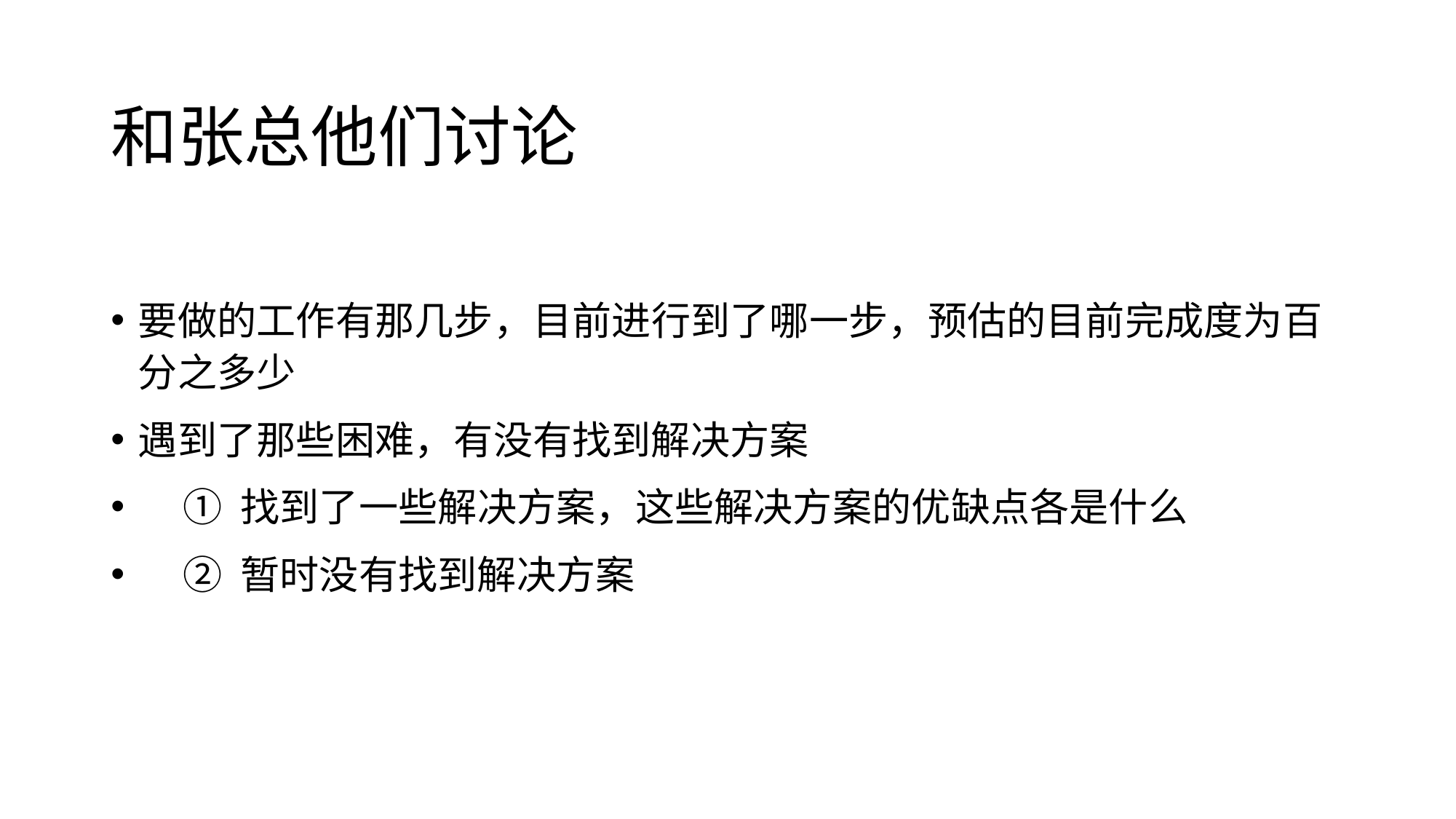

# 和张总他们讨论
要做的工作有那几步，目前进行到了哪一步，预估的目前完成度为百分之多少
遇到了那些困难，有没有找到解决方案
     ① 找到了一些解决方案，这些解决方案的优缺点各是什么
     ② 暂时没有找到解决方案